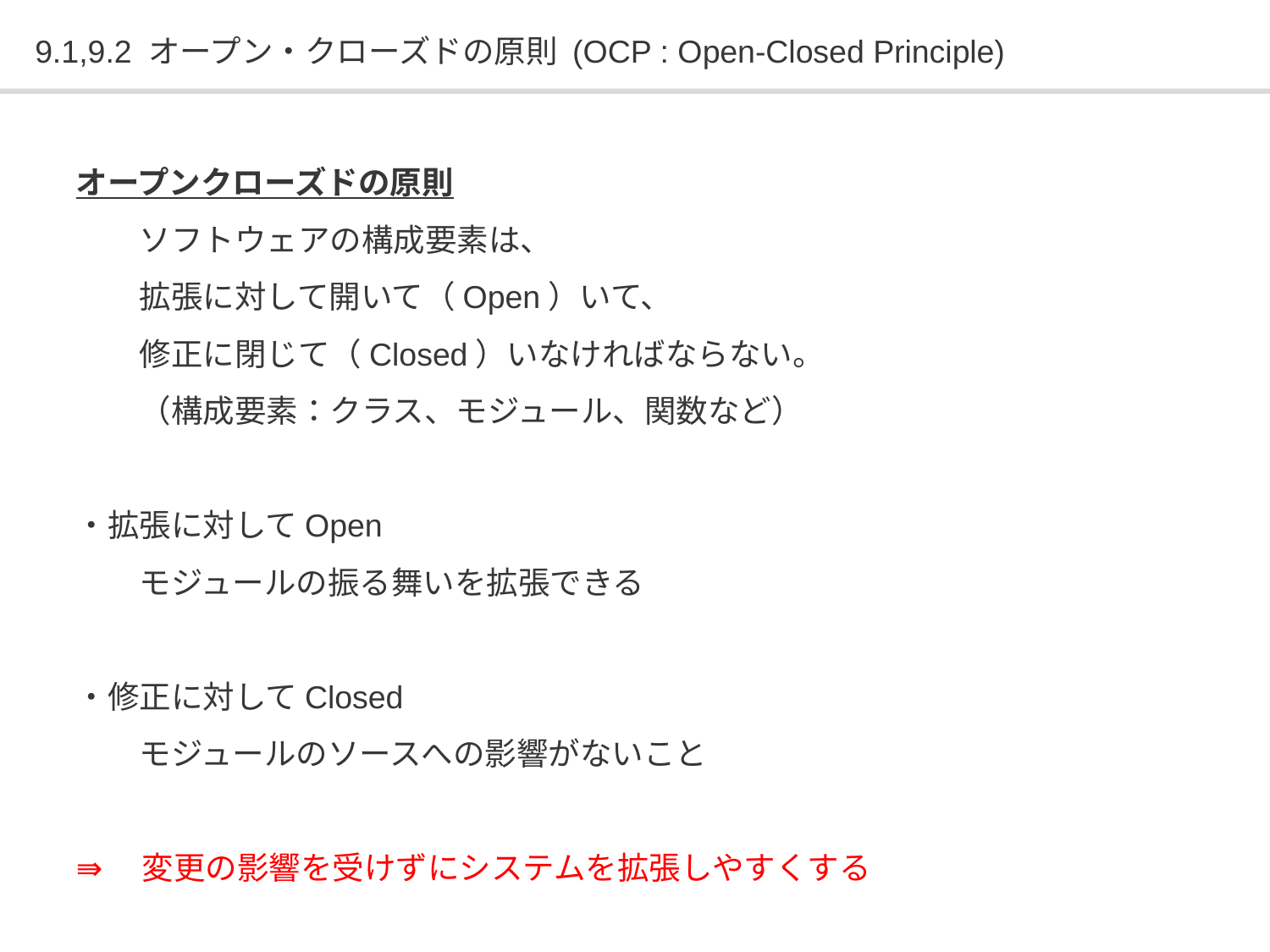

# 9.1,9.2 オープン・クローズドの原則 (OCP : Open-Closed Principle)
オープンクローズドの原則
ソフトウェアの構成要素は、
拡張に対して開いて（Open）いて、
修正に閉じて（Closed）いなければならない。
（構成要素：クラス、モジュール、関数など）

・拡張に対してOpen
モジュールの振る舞いを拡張できる

・修正に対してClosed
モジュールのソースへの影響がないこと

⇛　変更の影響を受けずにシステムを拡張しやすくする